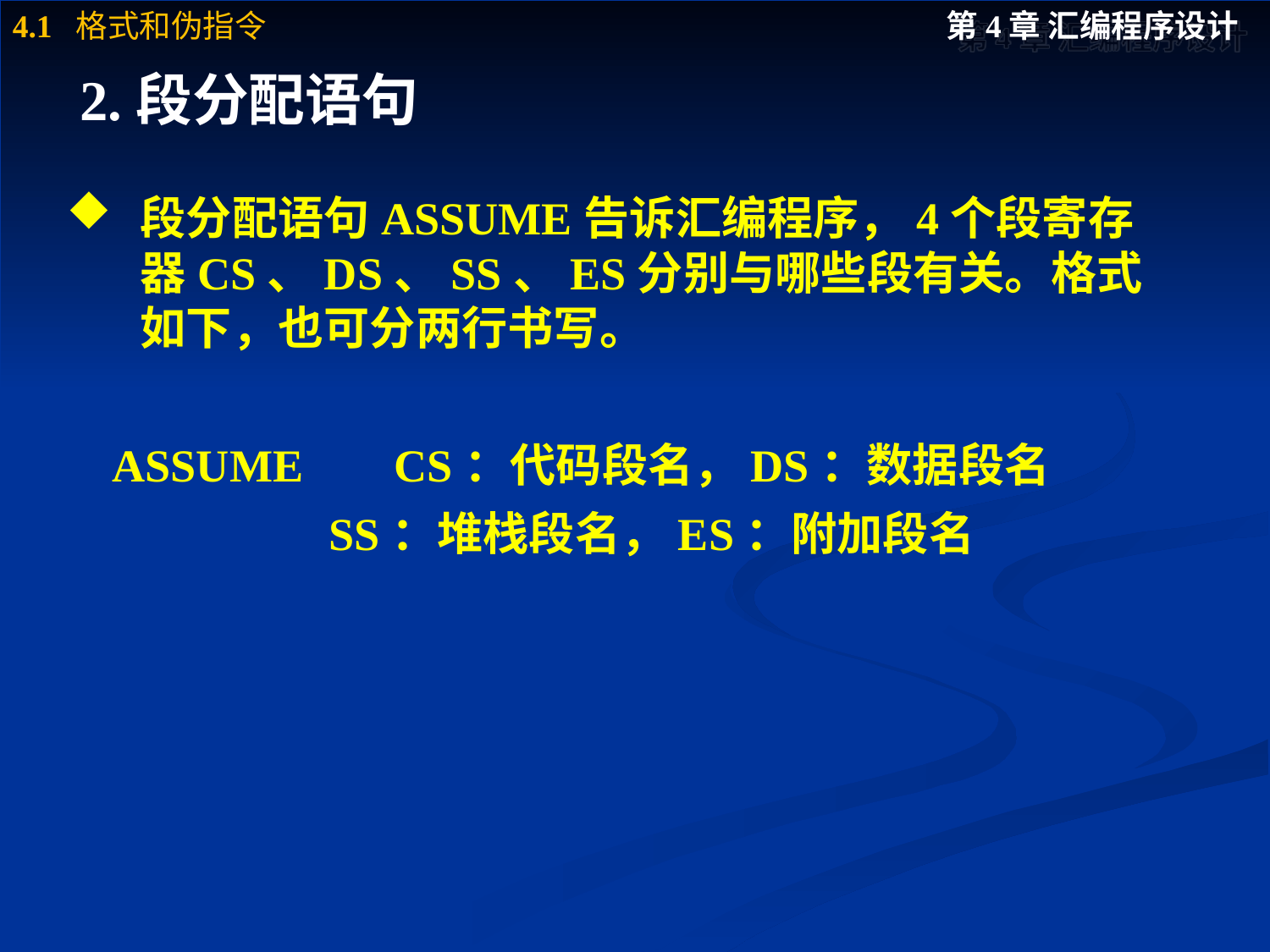

# 2.段分配语句
段分配语句ASSUME告诉汇编程序，4个段寄存器CS、DS、SS、ES分别与哪些段有关。格式如下，也可分两行书写。

    ASSUME	CS：代码段名，DS：数据段名
                       SS：堆栈段名，ES：附加段名